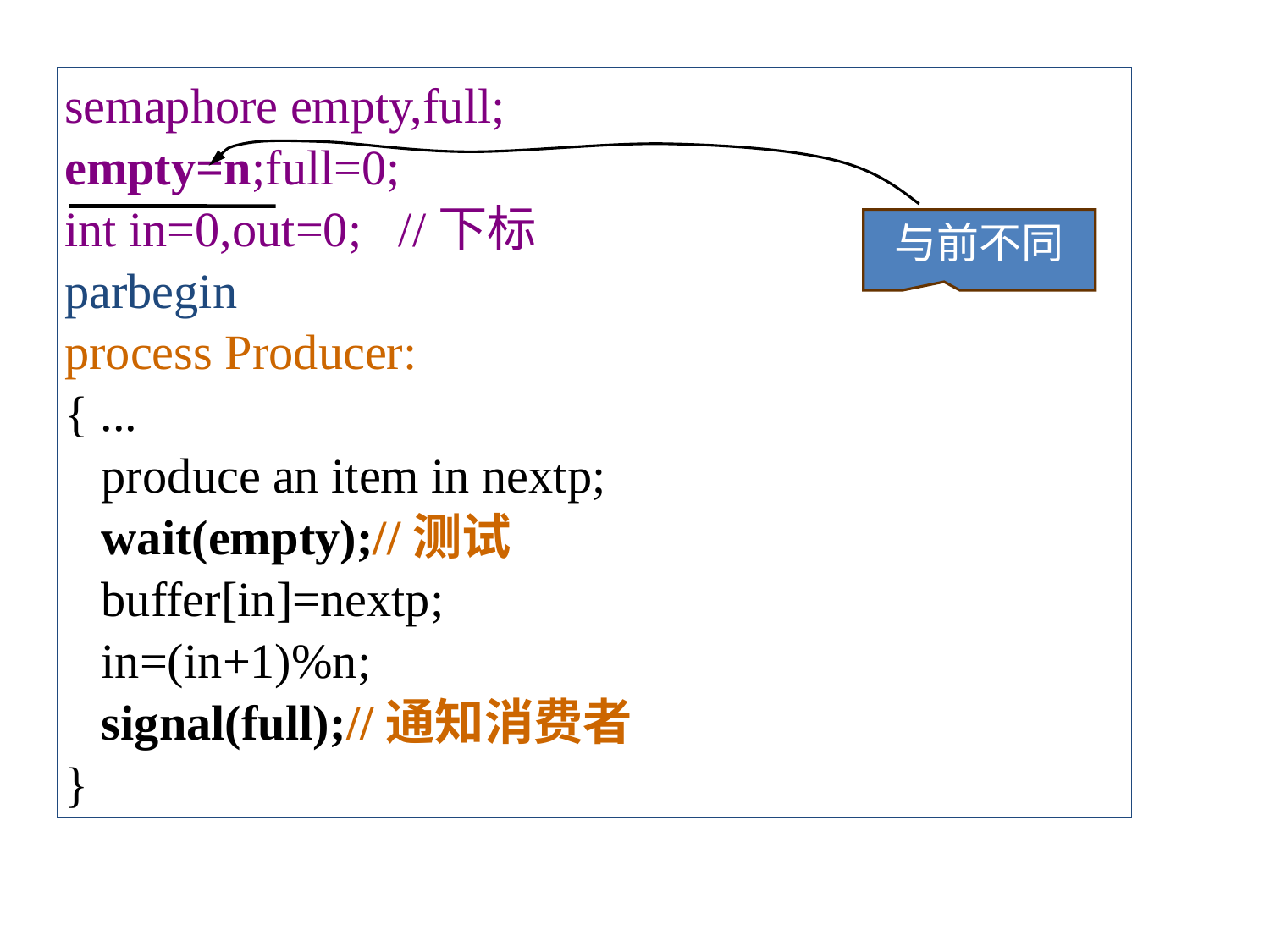

semaphore empty,full;
empty=n;full=0;
int in=0,out=0;   //下标
parbegin
process Producer:
{ ...
   produce an item in nextp;
   wait(empty);//测试
   buffer[in]=nextp;
   in=(in+1)%n;
   signal(full);//通知消费者
}

与前不同